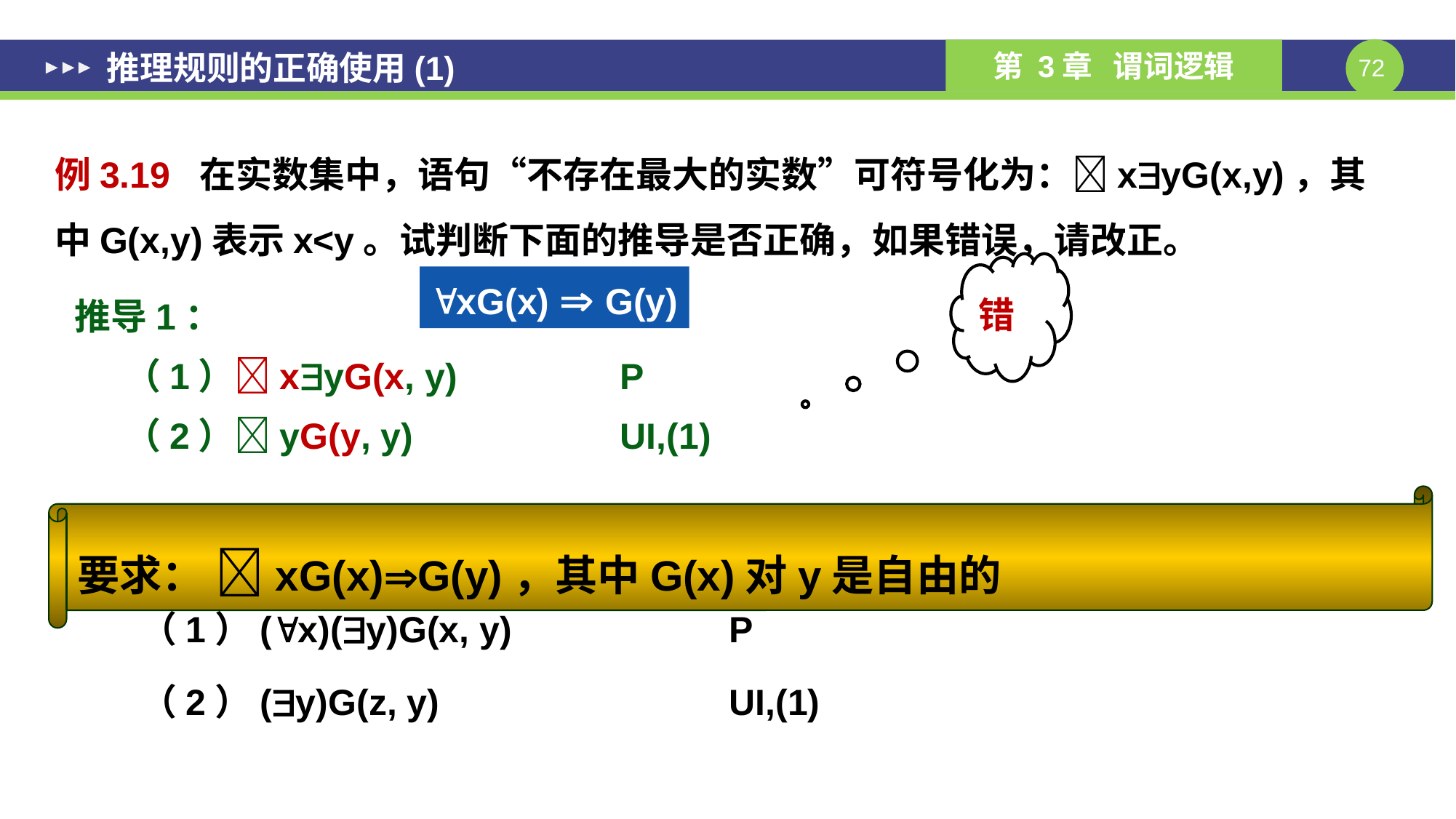

推理规则的正确使用(1)
例3.19  在实数集中，语句“不存在最大的实数”可符号化为：∀x∃yG(x,y)，其中G(x,y)表示x<y。试判断下面的推导是否正确，如果错误，请改正。
错
∀xG(x) ⇒ G(y)
推导1：
     （1）∀x∃yG(x, y)		P
     （2）∃yG(y, y) 		UI,(1)
要求： ∀xG(x)⇒G(y)，其中G(x)对y是自由的
正确的推导如下：
       （1）(∀x)(∃y)G(x, y) 		P
       （2）(∃y)G(z, y)			UI,(1)